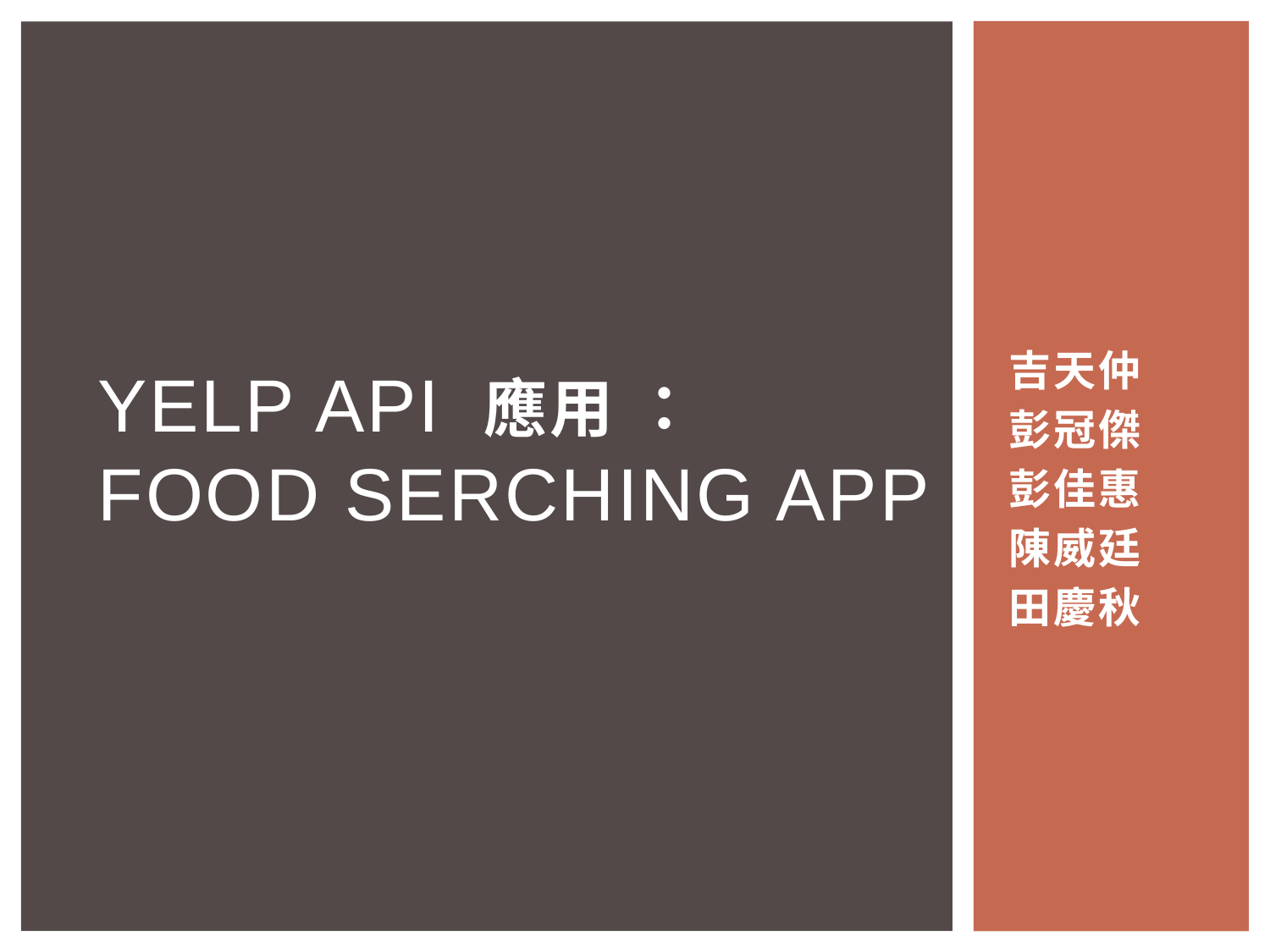

吉天仲
彭冠傑
彭佳惠
陳威廷
田慶秋
# Yelp API 應用 ： food serching app